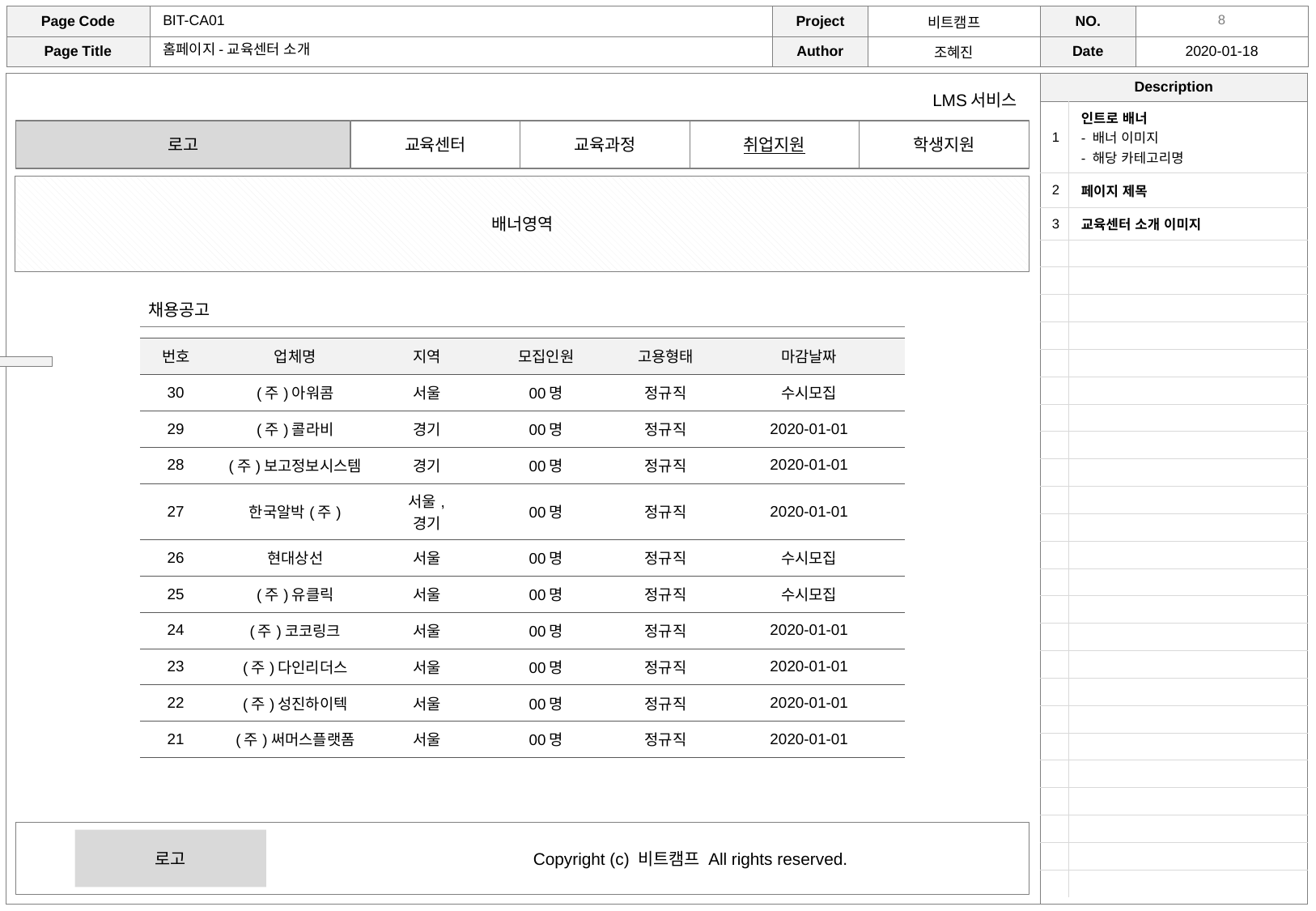

BIT-CA01
홈페이지-교육센터 소개
LMS서비스
| 1 | 인트로 배너 - 배너 이미지 - 해당 카테고리명 |
| --- | --- |
| 2 | 페이지 제목 |
| 3 | 교육센터 소개 이미지 |
|  |  |
|  |  |
|  |  |
|  |  |
|  |  |
|  |  |
|  |  |
|  |  |
|  |  |
|  |  |
|  |  |
|  |  |
|  |  |
|  |  |
|  |  |
|  |  |
|  |  |
|  |  |
|  |  |
|  |  |
|  |  |
|  |  |
|  |  |
|  |  |
로고
교육센터
교육과정
취업지원
학생지원

배너영역
채용공고
| 번호 | 업체명 | 지역 | 모집인원 | 고용형태 | 마감날짜 |
| --- | --- | --- | --- | --- | --- |
| 30 | (주)아워콤 | 서울 | 00명 | 정규직 | 수시모집 |
| 29 | (주)콜라비 | 경기 | 00명 | 정규직 | 2020-01-01 |
| 28 | (주)보고정보시스템 | 경기 | 00명 | 정규직 | 2020-01-01 |
| 27 | 한국알박(주) | 서울, 경기 | 00명 | 정규직 | 2020-01-01 |
| 26 | 현대상선 | 서울 | 00명 | 정규직 | 수시모집 |
| 25 | (주)유클릭 | 서울 | 00명 | 정규직 | 수시모집 |
| 24 | (주)코코링크 | 서울 | 00명 | 정규직 | 2020-01-01 |
| 23 | (주)다인리더스 | 서울 | 00명 | 정규직 | 2020-01-01 |
| 22 | (주)성진하이텍 | 서울 | 00명 | 정규직 | 2020-01-01 |
| 21 | (주)써머스플랫폼 | 서울 | 00명 | 정규직 | 2020-01-01 |

로고
Copyright (c) 비트캠프 All rights reserved.